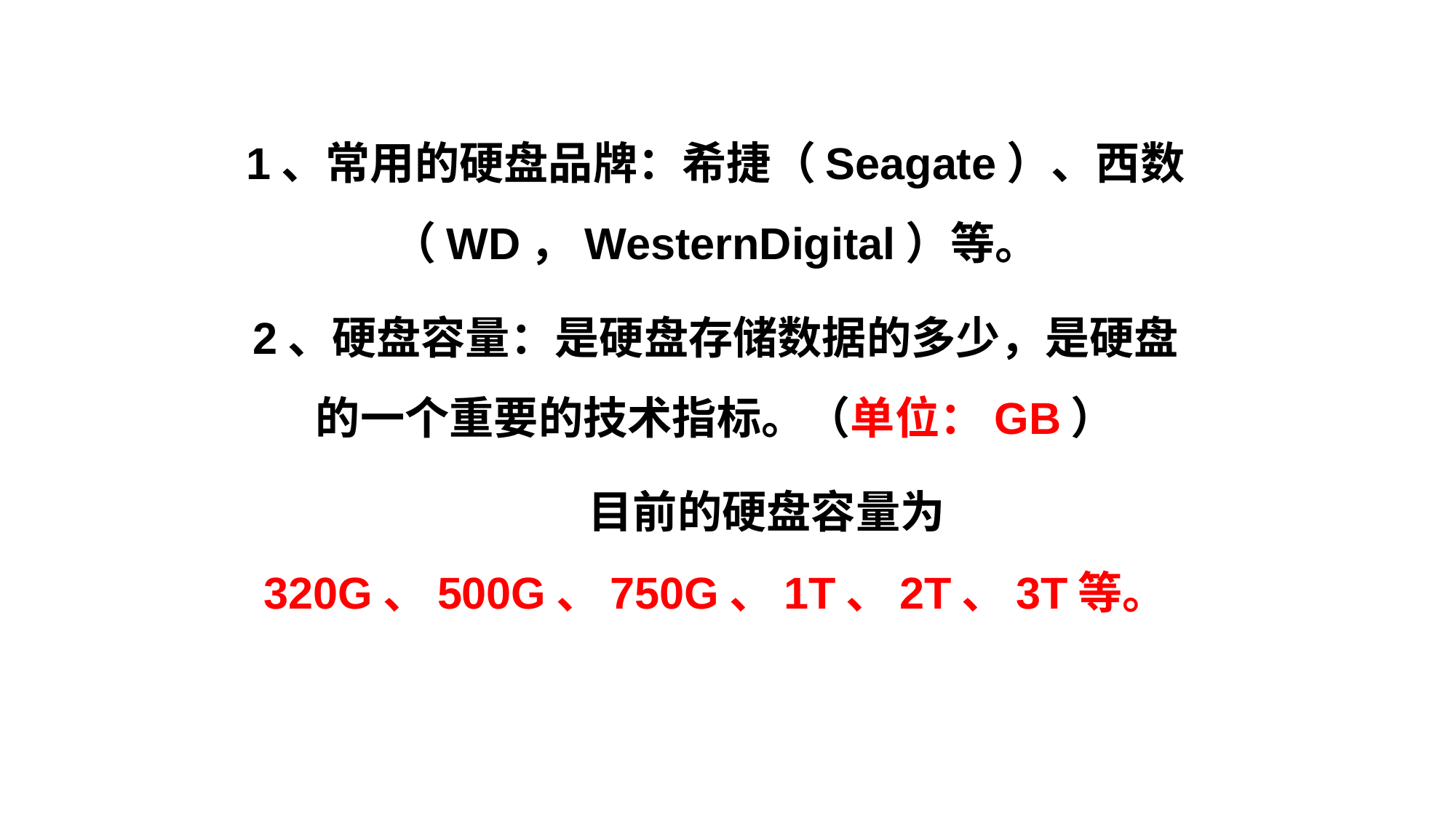

1、常用的硬盘品牌：希捷（Seagate）、西数（WD，WesternDigital）等。
2、硬盘容量：是硬盘存储数据的多少，是硬盘的一个重要的技术指标。（单位：GB）
          目前的硬盘容量为320G、500G、750G、1T、2T、3T等。

# 31